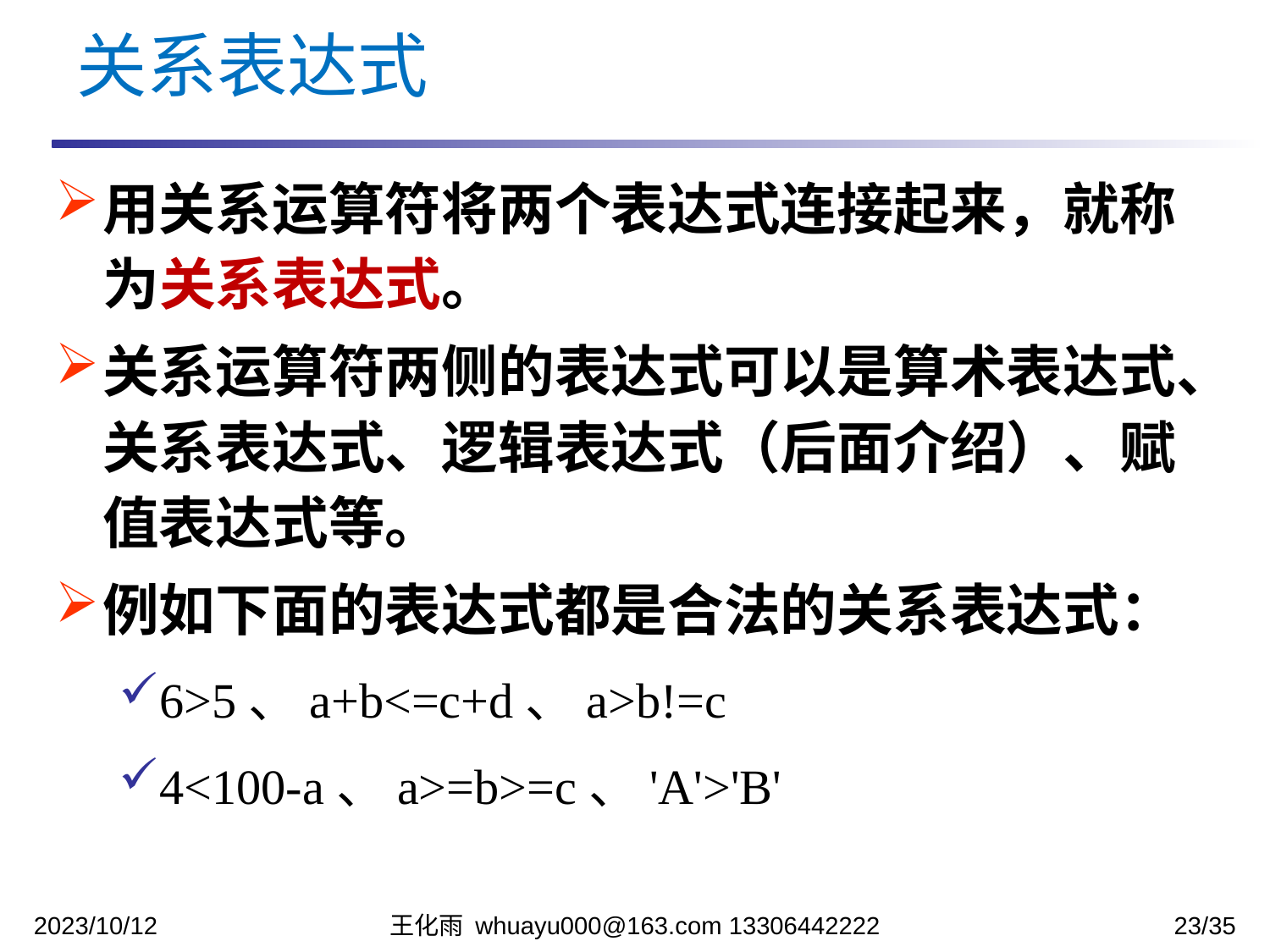

关系表达式
用关系运算符将两个表达式连接起来，就称为关系表达式。
关系运算符两侧的表达式可以是算术表达式、关系表达式、逻辑表达式（后面介绍）、赋值表达式等。
例如下面的表达式都是合法的关系表达式：
6>5、a+b<=c+d、a>b!=c
4<100-a、a>=b>=c、'A'>'B'
2023/10/12
王化雨 whuayu000@163.com 13306442222
23/35